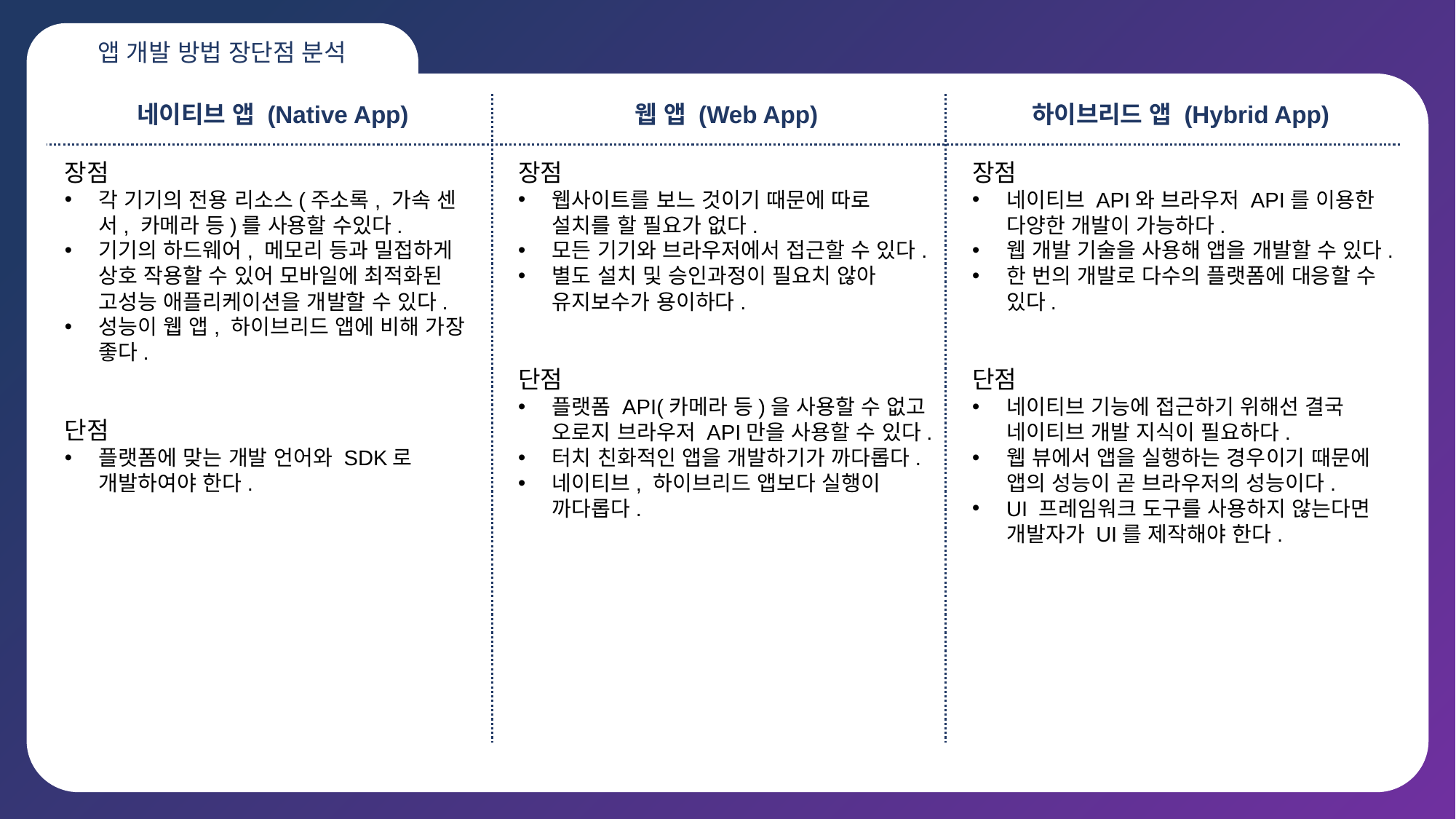

앱 개발 방법 장단점 분석
네이티브 앱 (Native App)

장점
각 기기의 전용 리소스(주소록, 가속 센서, 카메라 등)를 사용할 수있다.
기기의 하드웨어, 메모리 등과 밀접하게 상호 작용할 수 있어 모바일에 최적화된 고성능 애플리케이션을 개발할 수 있다.
성능이 웹 앱, 하이브리드 앱에 비해 가장 좋다.

단점
플랫폼에 맞는 개발 언어와 SDK로 개발하여야 한다.
웹 앱 (Web App)

장점
웹사이트를 보느 것이기 때문에 따로 설치를 할 필요가 없다.
모든 기기와 브라우저에서 접근할 수 있다.
별도 설치 및 승인과정이 필요치 않아 유지보수가 용이하다.

단점
플랫폼 API(카메라 등)을 사용할 수 없고 오로지 브라우저 API만을 사용할 수 있다.
터치 친화적인 앱을 개발하기가 까다롭다.
네이티브, 하이브리드 앱보다 실행이 까다롭다.
하이브리드 앱 (Hybrid App)

장점
네이티브 API와 브라우저 API를 이용한 다양한 개발이 가능하다.
웹 개발 기술을 사용해 앱을 개발할 수 있다.
한 번의 개발로 다수의 플랫폼에 대응할 수 있다.

단점
네이티브 기능에 접근하기 위해선 결국 네이티브 개발 지식이 필요하다.
웹 뷰에서 앱을 실행하는 경우이기 때문에 앱의 성능이 곧 브라우저의 성능이다.
UI 프레임워크 도구를 사용하지 않는다면 개발자가 UI를 제작해야 한다.